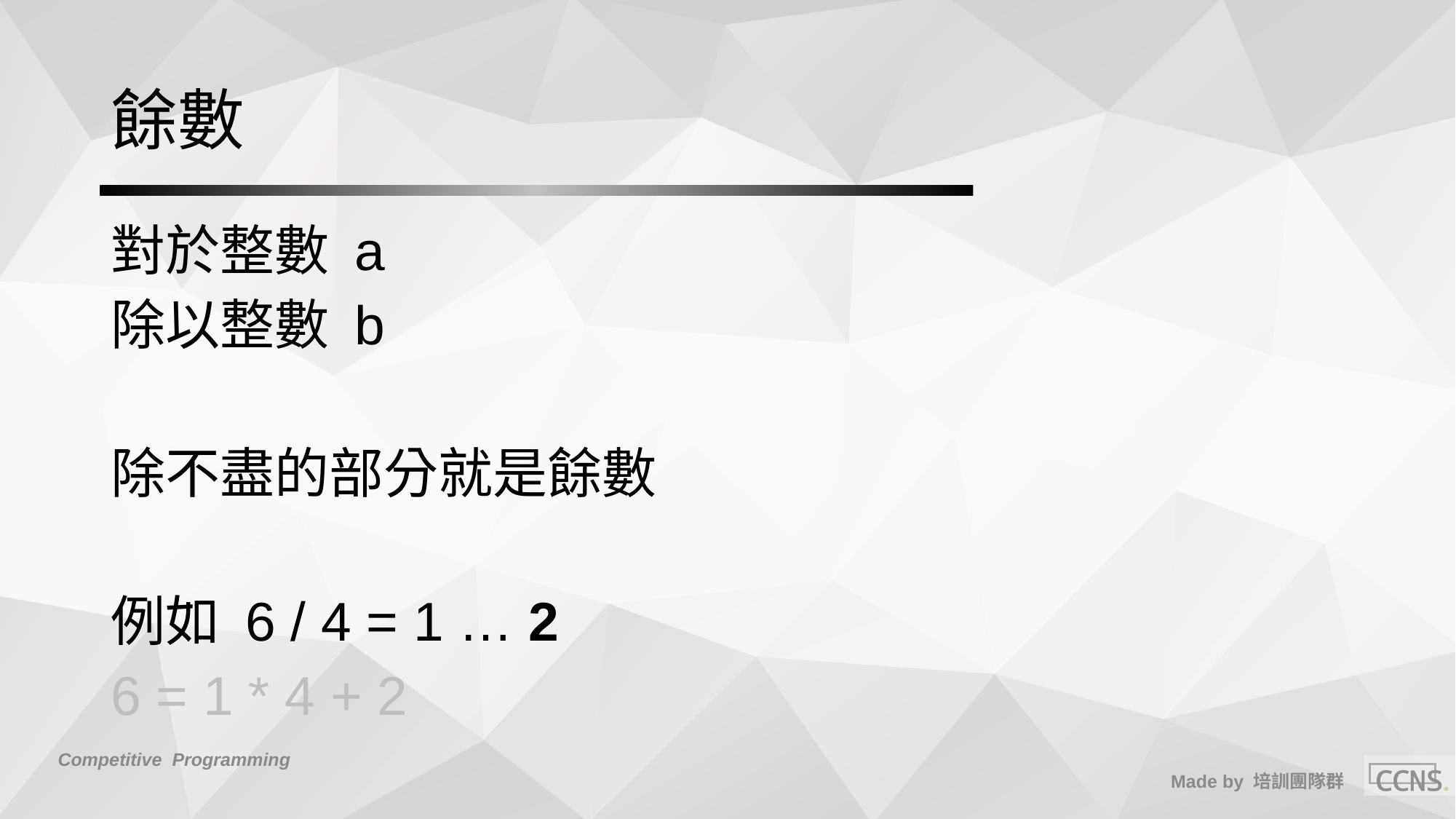

# 餘數
對於整數 a
除以整數 b

除不盡的部分就是餘數

例如 6 / 4 = 1 … 2
6 = 1 * 4 + 2